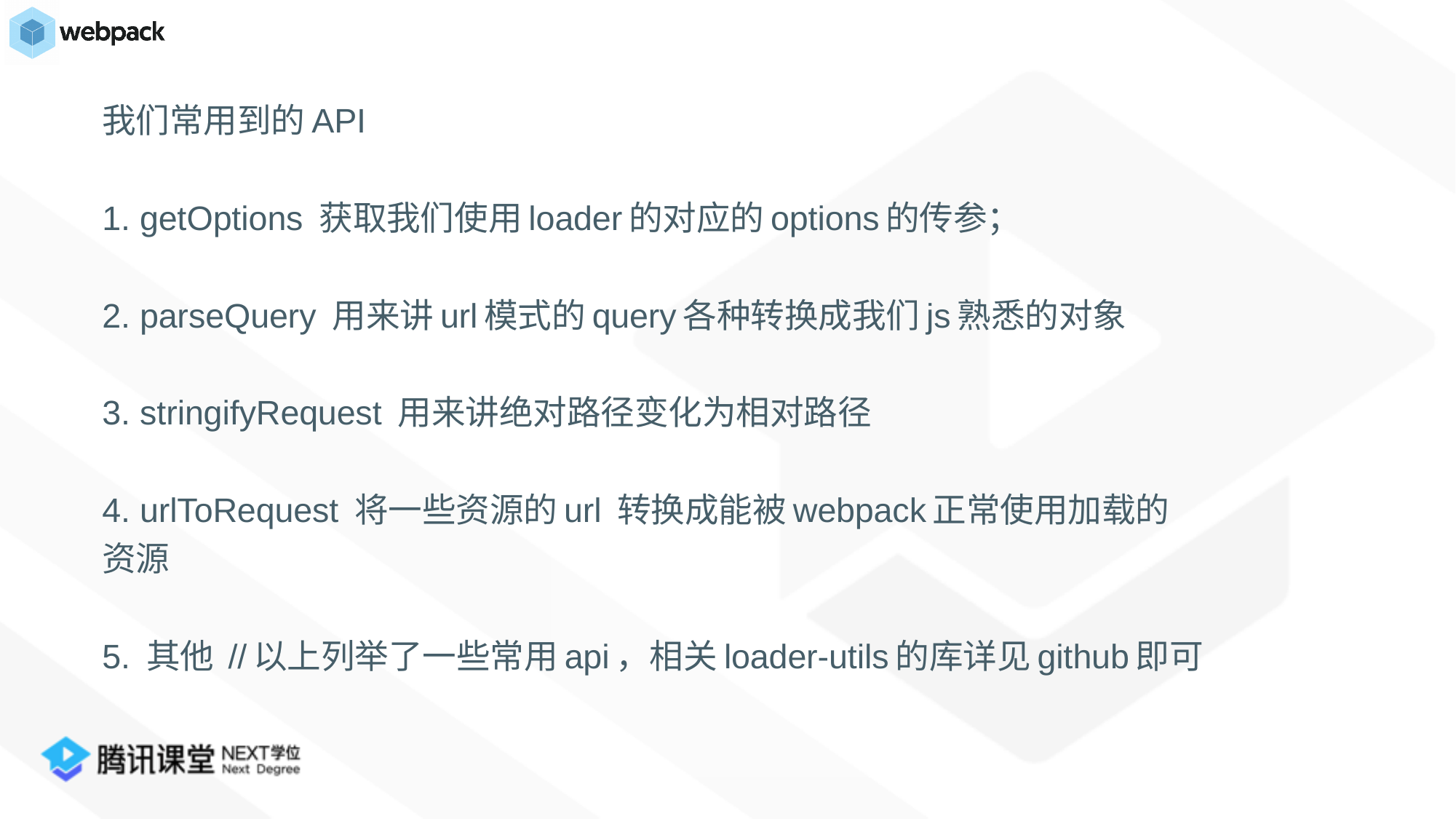

我们常用到的API

1. getOptions 获取我们使用loader的对应的options的传参；

2. parseQuery 用来讲url模式的query各种转换成我们js熟悉的对象

3. stringifyRequest 用来讲绝对路径变化为相对路径

4. urlToRequest 将一些资源的url 转换成能被webpack正常使用加载的
资源

5. 其他 //以上列举了一些常用api，相关loader-utils的库详见github即可